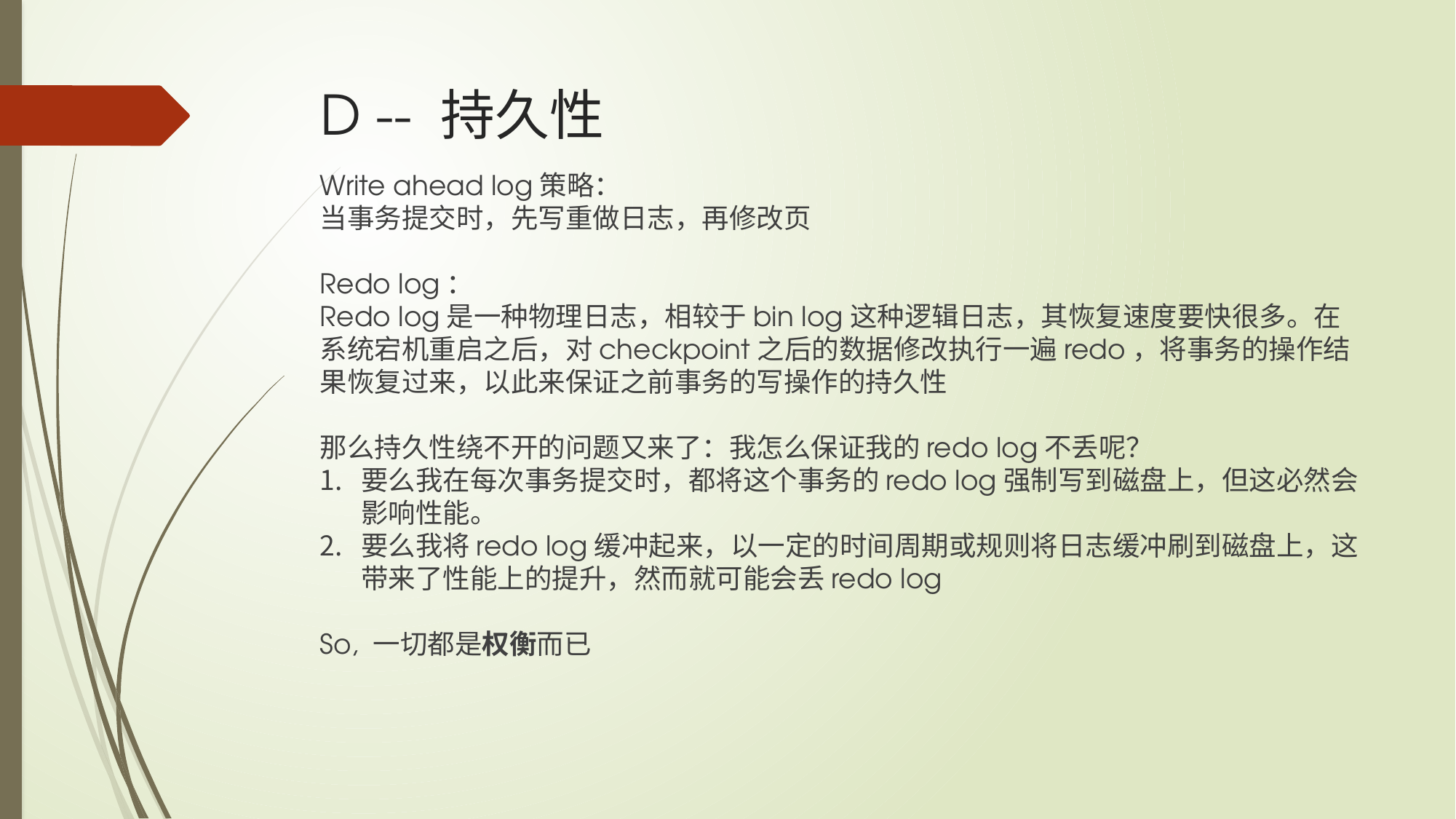

# D -- 持久性
Write ahead log策略：
当事务提交时，先写重做日志，再修改页

Redo log：
Redo log是一种物理日志，相较于bin log这种逻辑日志，其恢复速度要快很多。在系统宕机重启之后，对checkpoint之后的数据修改执行一遍redo，将事务的操作结果恢复过来，以此来保证之前事务的写操作的持久性

那么持久性绕不开的问题又来了：我怎么保证我的redo log不丢呢？
要么我在每次事务提交时，都将这个事务的redo log强制写到磁盘上，但这必然会影响性能。
要么我将redo log缓冲起来，以一定的时间周期或规则将日志缓冲刷到磁盘上，这带来了性能上的提升，然而就可能会丢redo log

So, 一切都是权衡而已